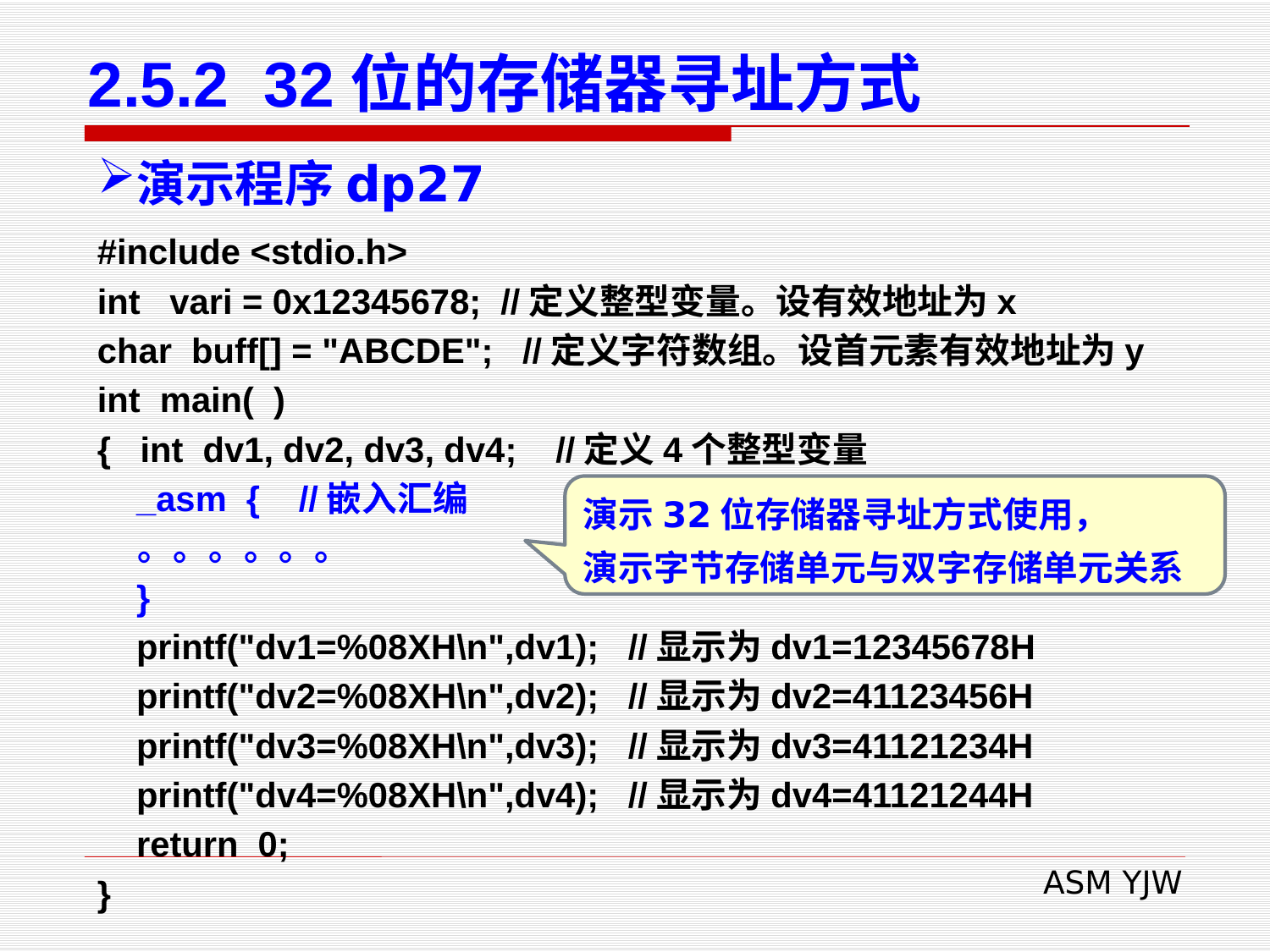

# 2.5.2  32位的存储器寻址方式
演示程序dp27
#include <stdio.h>
int   vari = 0x12345678;  //定义整型变量。设有效地址为x
char  buff[] = "ABCDE";   //定义字符数组。设首元素有效地址为y
int  main(  )
{   int  dv1, dv2, dv3, dv4;    //定义4个整型变量
    _asm  {    //嵌入汇编
    。。。。。。
    }
    printf("dv1=%08XH\n",dv1);   //显示为dv1=12345678H
    printf("dv2=%08XH\n",dv2);   //显示为dv2=41123456H
    printf("dv3=%08XH\n",dv3);   //显示为dv3=41121234H
    printf("dv4=%08XH\n",dv4);   //显示为dv4=41121244H
    return  0;
}

演示32位存储器寻址方式使用，
演示字节存储单元与双字存储单元关系